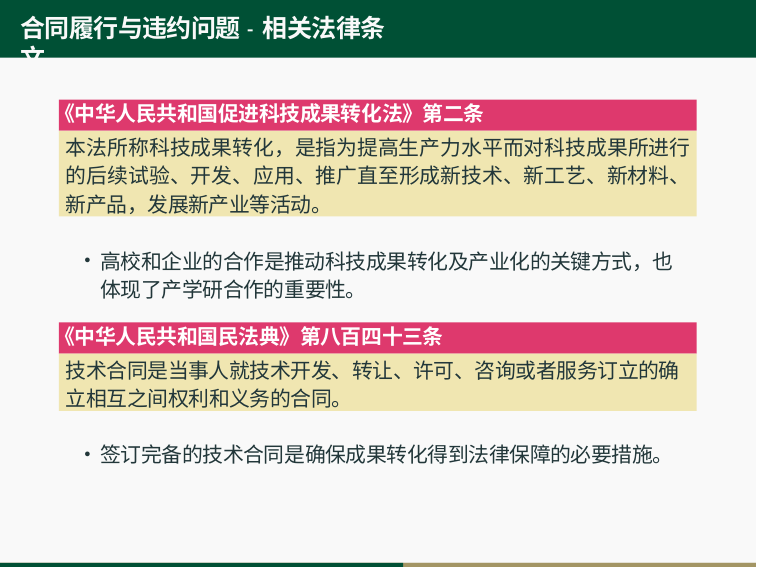

# 合同履行与违约问题-相关法律条文
《中华人民共和国促进科技成果转化法》第二条

本法所称科技成果转化，是指为提高生产力水平而对科技成果所进行的后续试验、开发、应用、推广直至形成新技术、新工艺、新材料、新产品，发展新产业等活动。
高校和企业的合作是推动科技成果转化及产业化的关键方式，也体现了产学研合作的重要性。
《中华人民共和国民法典》第八百四十三条

技术合同是当事人就技术开发、转让、许可、咨询或者服务订立的确立相互之间权利和义务的合同。
签订完备的技术合同是确保成果转化得到法律保障的必要措施。